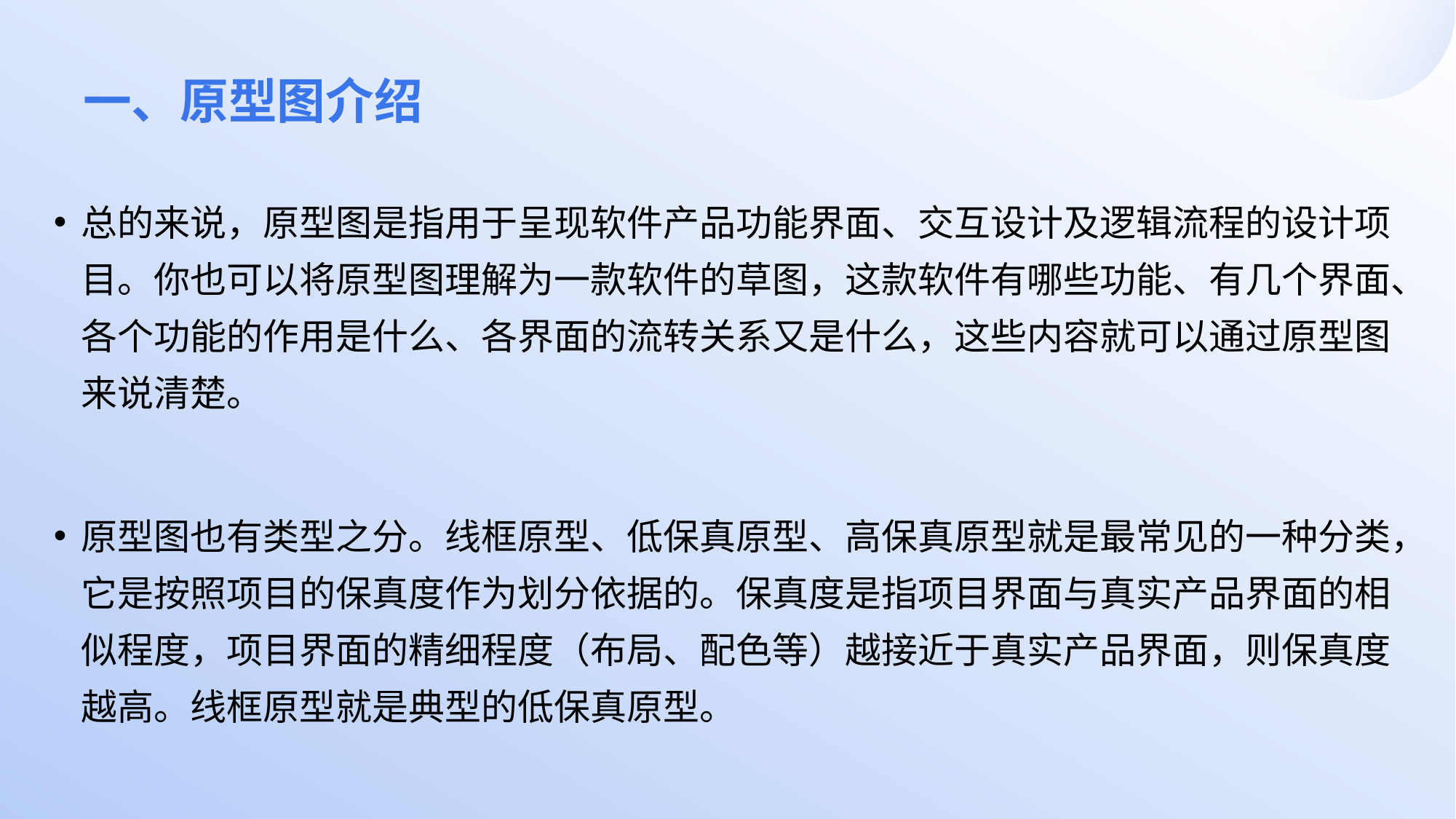

# 一、原型图介绍
总的来说，原型图是指用于呈现软件产品功能界面、交互设计及逻辑流程的设计项目。你也可以将原型图理解为一款软件的草图，这款软件有哪些功能、有几个界面、各个功能的作用是什么、各界面的流转关系又是什么，这些内容就可以通过原型图来说清楚。

原型图也有类型之分。线框原型、低保真原型、高保真原型就是最常见的一种分类，它是按照项目的保真度作为划分依据的。保真度是指项目界面与真实产品界面的相似程度，项目界面的精细程度（布局、配色等）越接近于真实产品界面，则保真度越高。线框原型就是典型的低保真原型。